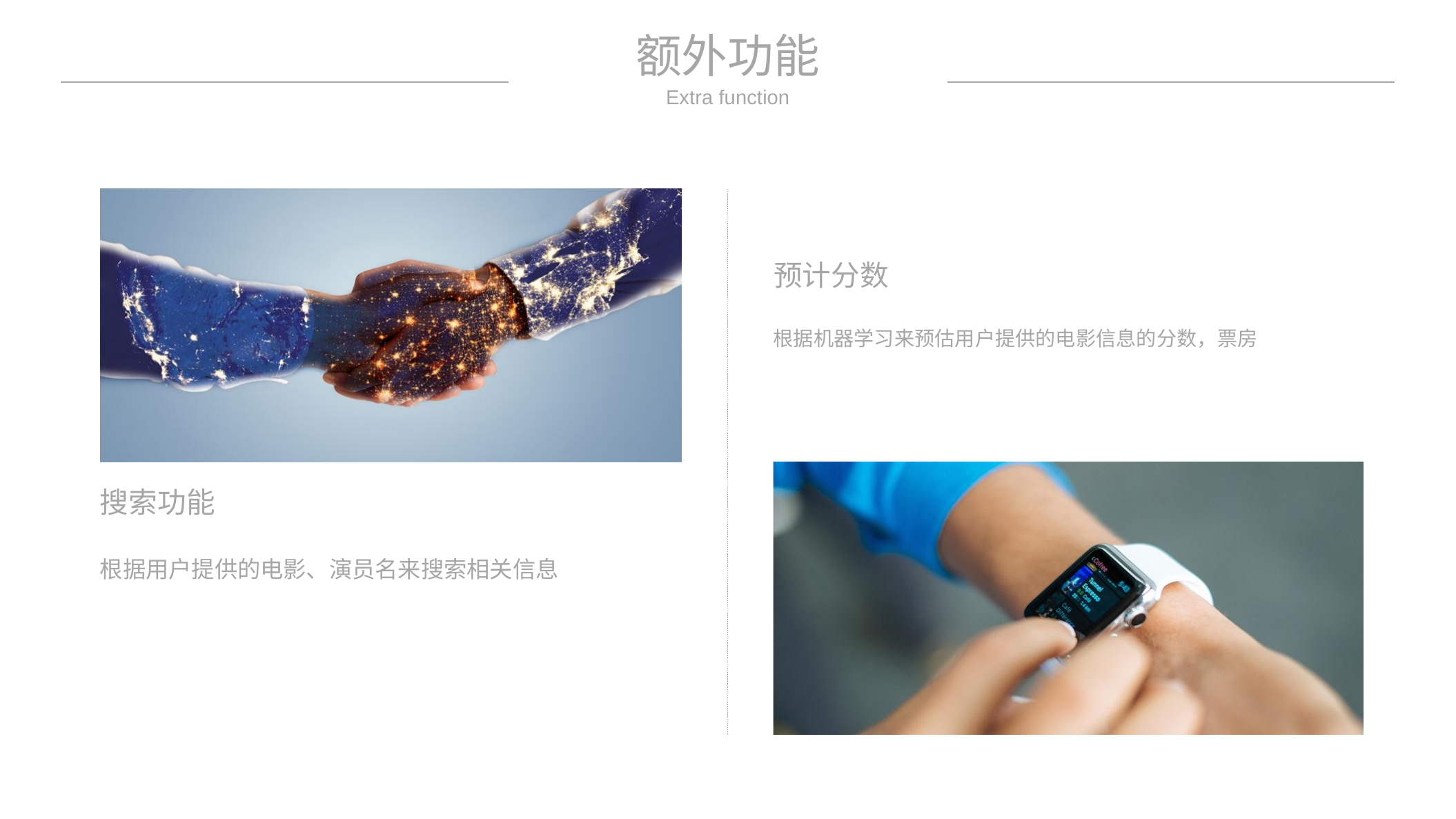

额外功能
Extra function

搜索功能
根据用户提供的电影、演员名来搜索相关信息
预计分数
根据机器学习来预估用户提供的电影信息的分数，票房